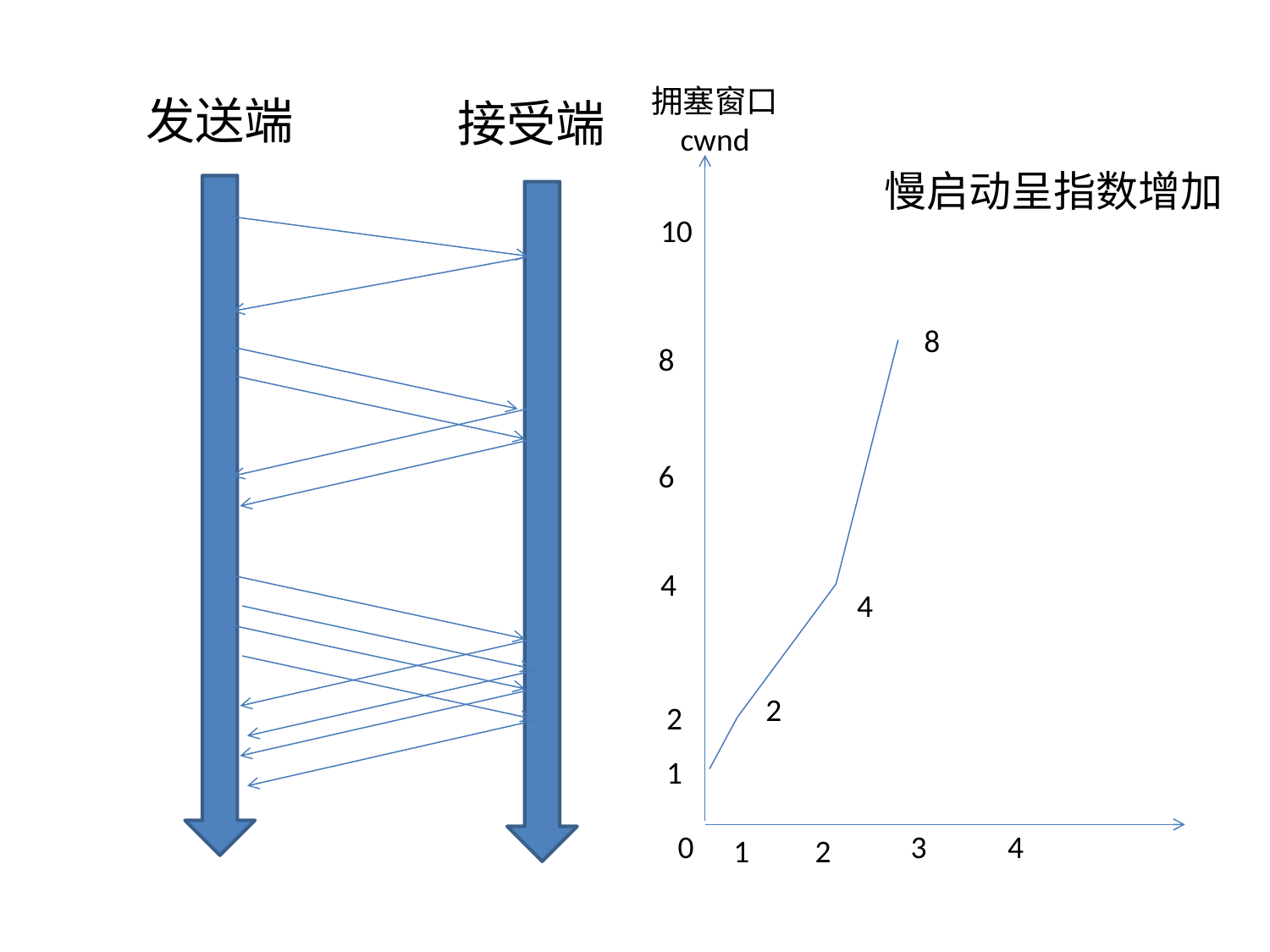

拥塞窗口
cwnd
发送端
接受端
慢启动呈指数增加

10
8
8
6
4
4
2
2
1
0
3
4
1
2